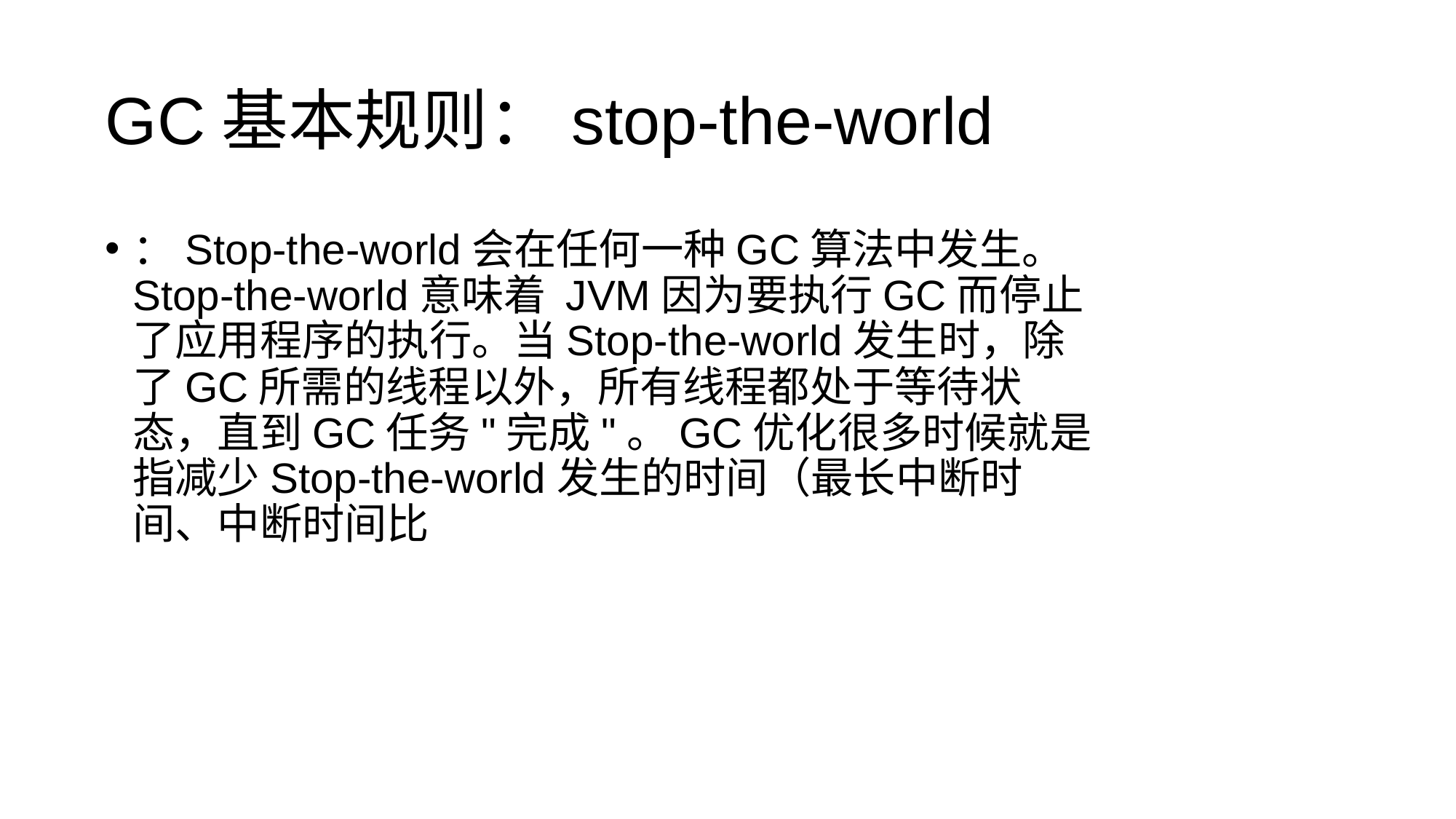

# GC基本规则：stop-the-world
：Stop-the-world会在任何一种GC算法中发生。Stop-the-world意味着 JVM因为要执行GC而停止了应用程序的执行。当Stop-the-world发生时，除了GC所需的线程以外，所有线程都处于等待状态，直到GC任务"完成"。GC优化很多时候就是指减少Stop-the-world发生的时间（最长中断时间、中断时间比